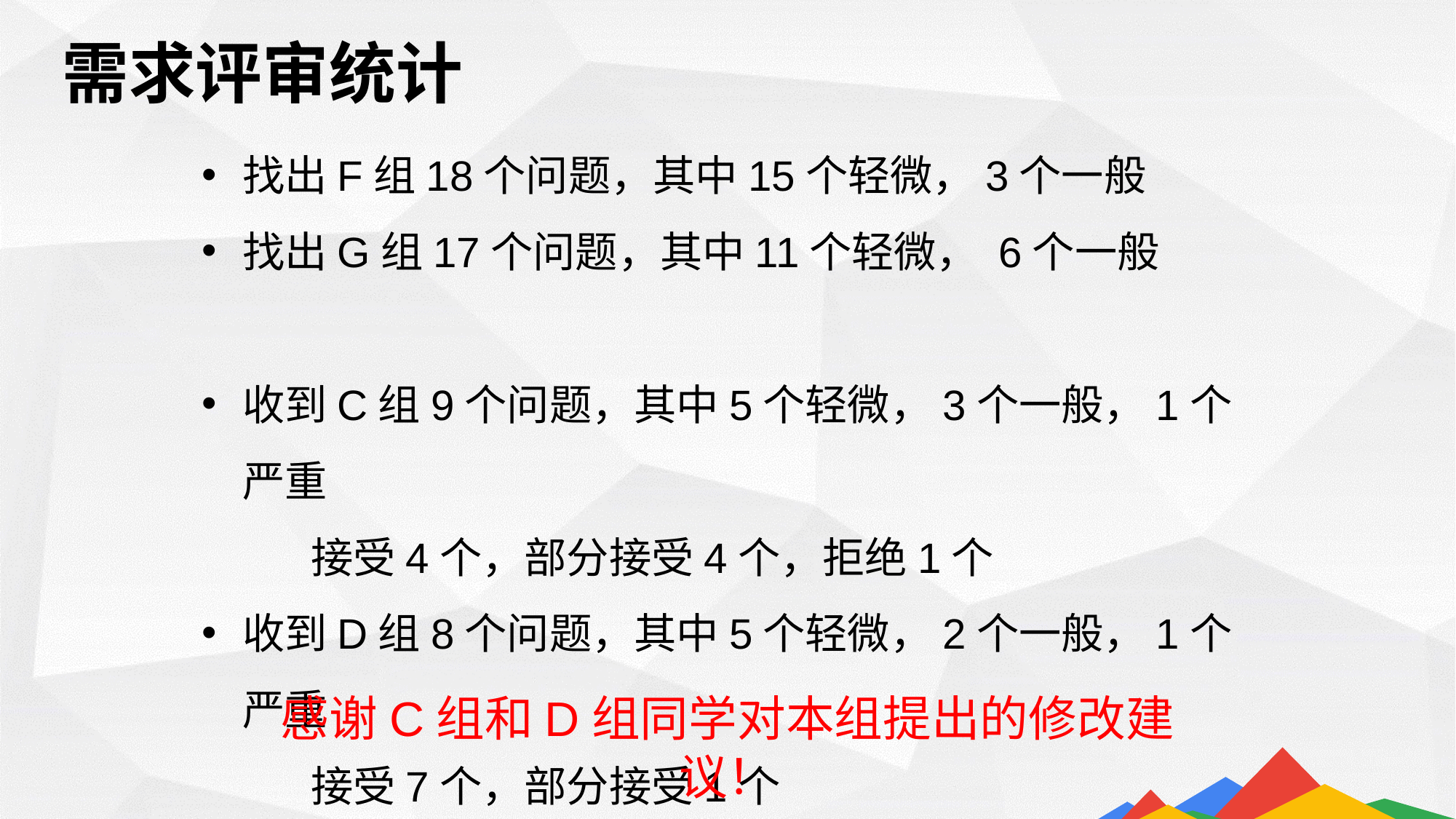

需求评审统计
找出F组18个问题，其中15个轻微，3个一般
找出G组17个问题，其中11个轻微， 6个一般

收到C组9个问题，其中5个轻微，3个一般，1个严重
	接受4个，部分接受4个，拒绝1个
收到D组8个问题，其中5个轻微，2个一般，1个严重
	接受7个，部分接受1个
感谢C组和D组同学对本组提出的修改建议！